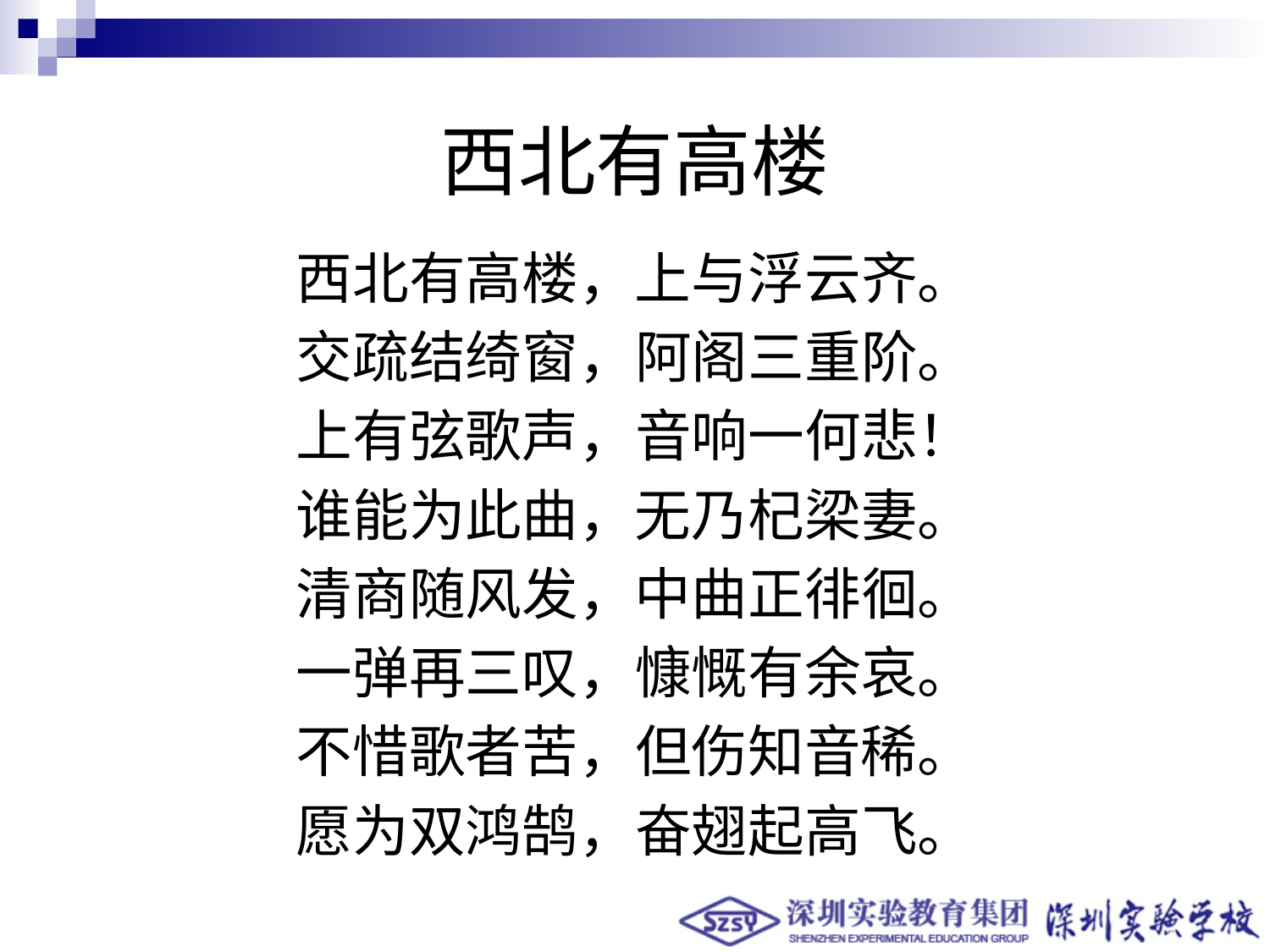

# 西北有高楼
西北有高楼，上与浮云齐。
交疏结绮窗，阿阁三重阶。
上有弦歌声，音响一何悲！
谁能为此曲，无乃杞梁妻。
清商随风发，中曲正徘徊。
一弹再三叹，慷慨有余哀。
不惜歌者苦，但伤知音稀。
愿为双鸿鹄，奋翅起高飞。